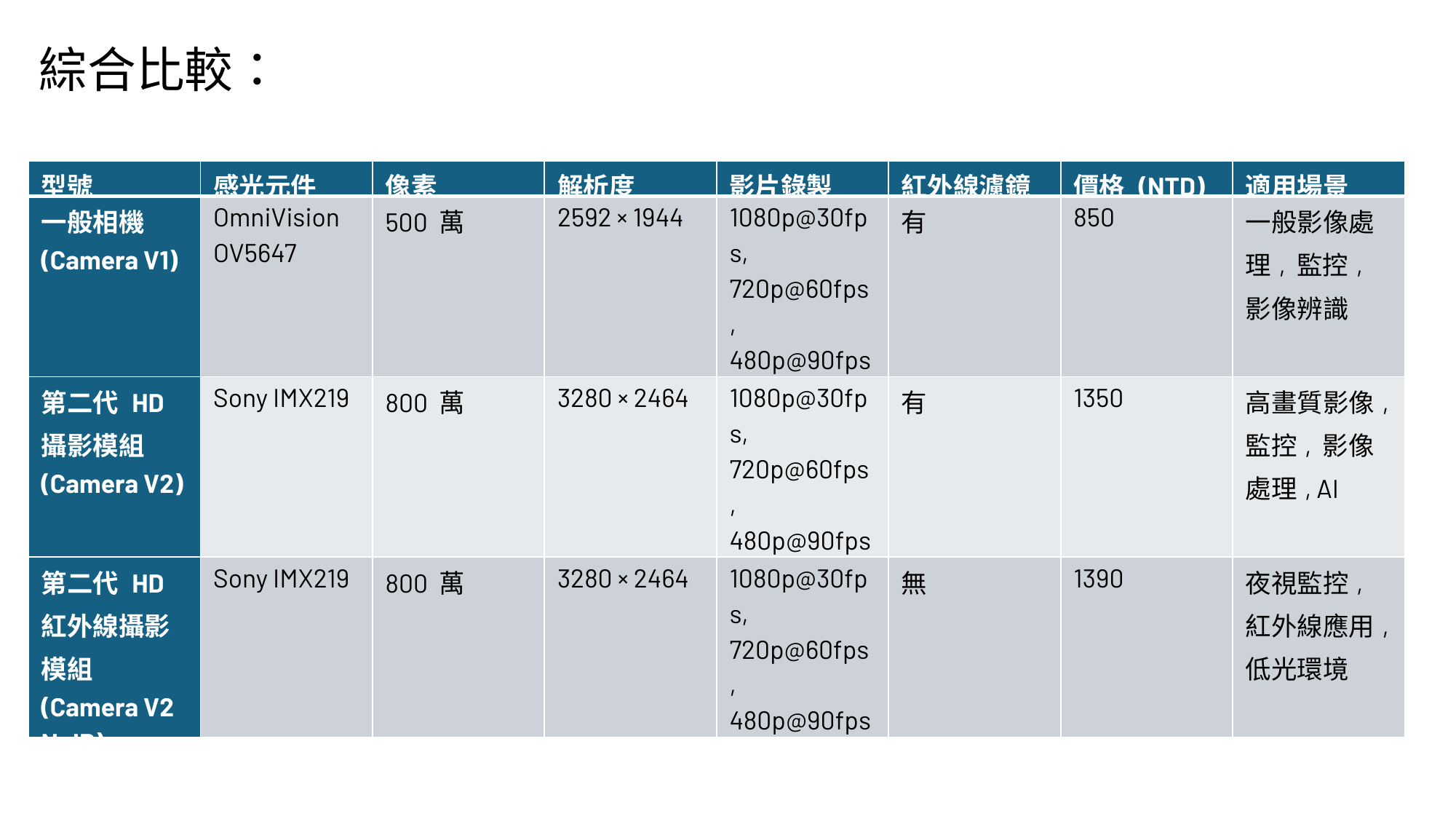

綜合比較：
| 型號 | 感光元件 | 像素 | 解析度 | 影片錄製 | 紅外線濾鏡 | 價格 (NTD) | 適用場景 |
| --- | --- | --- | --- | --- | --- | --- | --- |
| 一般相機 (Camera V1) | OmniVision OV5647 | 500 萬 | 2592 × 1944 | 1080p@30fps, 720p@60fps, 480p@90fps | 有 | 850 | 一般影像處理, 監控, 影像辨識 |
| 第二代 HD 攝影模組 (Camera V2) | Sony IMX219 | 800 萬 | 3280 × 2464 | 1080p@30fps, 720p@60fps, 480p@90fps | 有 | 1350 | 高畫質影像, 監控, 影像處理, AI |
| 第二代 HD 紅外線攝影模組 (Camera V2 NoIR) | Sony IMX219 | 800 萬 | 3280 × 2464 | 1080p@30fps, 720p@60fps, 480p@90fps | 無 | 1390 | 夜視監控, 紅外線應用, 低光環境 |